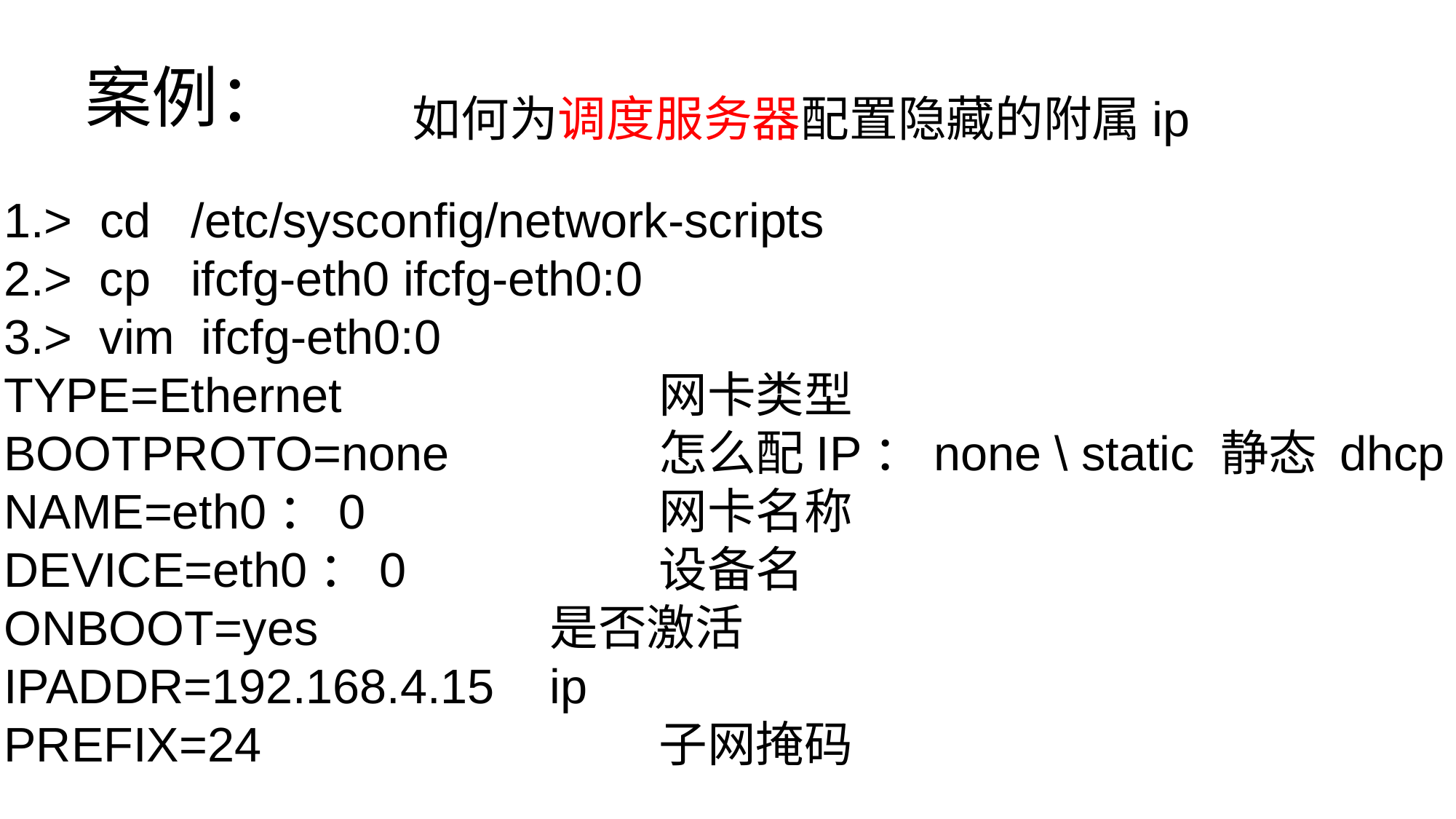

案例：
如何为调度服务器配置隐藏的附属ip
1.>  cd   /etc/sysconfig/network-scripts
2.>  cp   ifcfg-eth0 ifcfg-eth0:0
3.>  vim  ifcfg-eth0:0
TYPE=Ethernet   			网卡类型
BOOTPROTO=none  		怎么配IP：none \ static 静态 dhcp
NAME=eth0：0	   		网卡名称
DEVICE=eth0：0			设备名
ONBOOT=yes			是否激活
IPADDR=192.168.4.15	ip
PREFIX=24				子网掩码